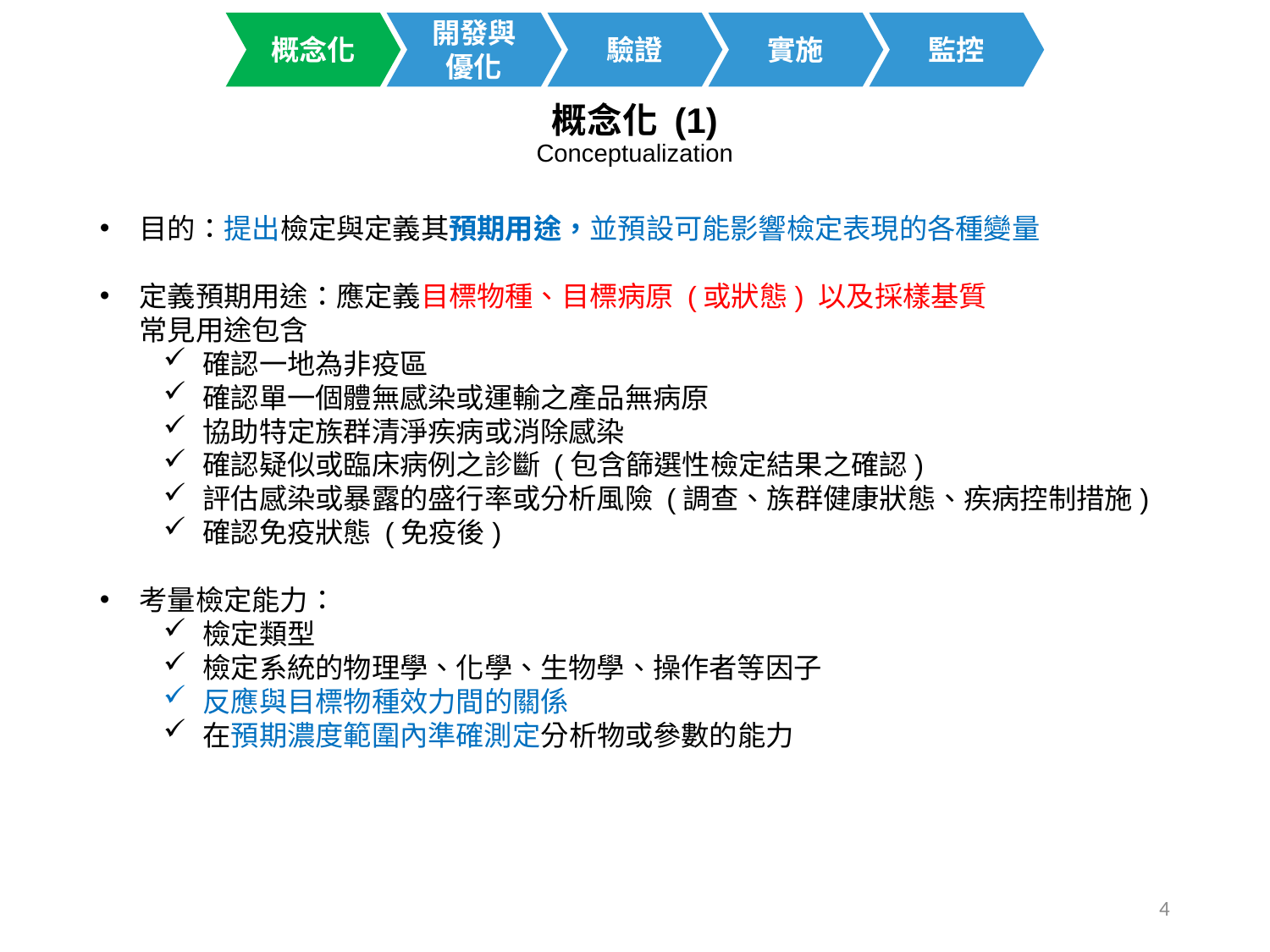

開發與
優化

概念化
驗證
實施
監控
# 概念化 (1) Conceptualization
目的：提出檢定與定義其預期用途，並預設可能影響檢定表現的各種變量

定義預期用途：應定義目標物種、目標病原 (或狀態) 以及採樣基質
常見用途包含
確認一地為非疫區
確認單一個體無感染或運輸之產品無病原
協助特定族群清淨疾病或消除感染
確認疑似或臨床病例之診斷 (包含篩選性檢定結果之確認)
評估感染或暴露的盛行率或分析風險 (調查、族群健康狀態、疾病控制措施)
確認免疫狀態 (免疫後)

考量檢定能力：
檢定類型
檢定系統的物理學、化學、生物學、操作者等因子
反應與目標物種效力間的關係
在預期濃度範圍內準確測定分析物或參數的能力

4